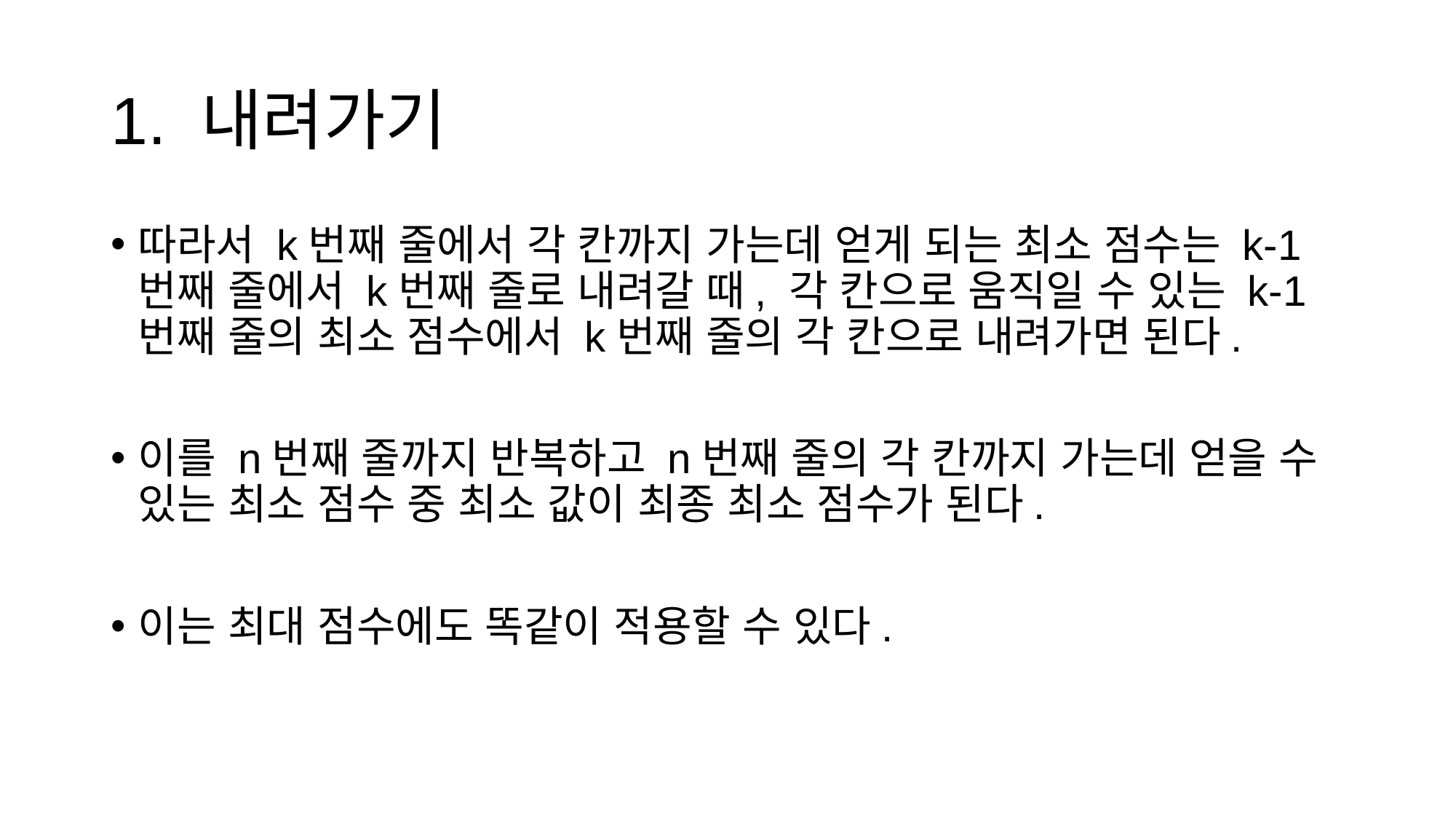

# 1. 내려가기
따라서 k번째 줄에서 각 칸까지 가는데 얻게 되는 최소 점수는 k-1번째 줄에서 k번째 줄로 내려갈 때, 각 칸으로 움직일 수 있는 k-1번째 줄의 최소 점수에서 k번째 줄의 각 칸으로 내려가면 된다.

이를 n번째 줄까지 반복하고 n번째 줄의 각 칸까지 가는데 얻을 수 있는 최소 점수 중 최소 값이 최종 최소 점수가 된다.

이는 최대 점수에도 똑같이 적용할 수 있다.